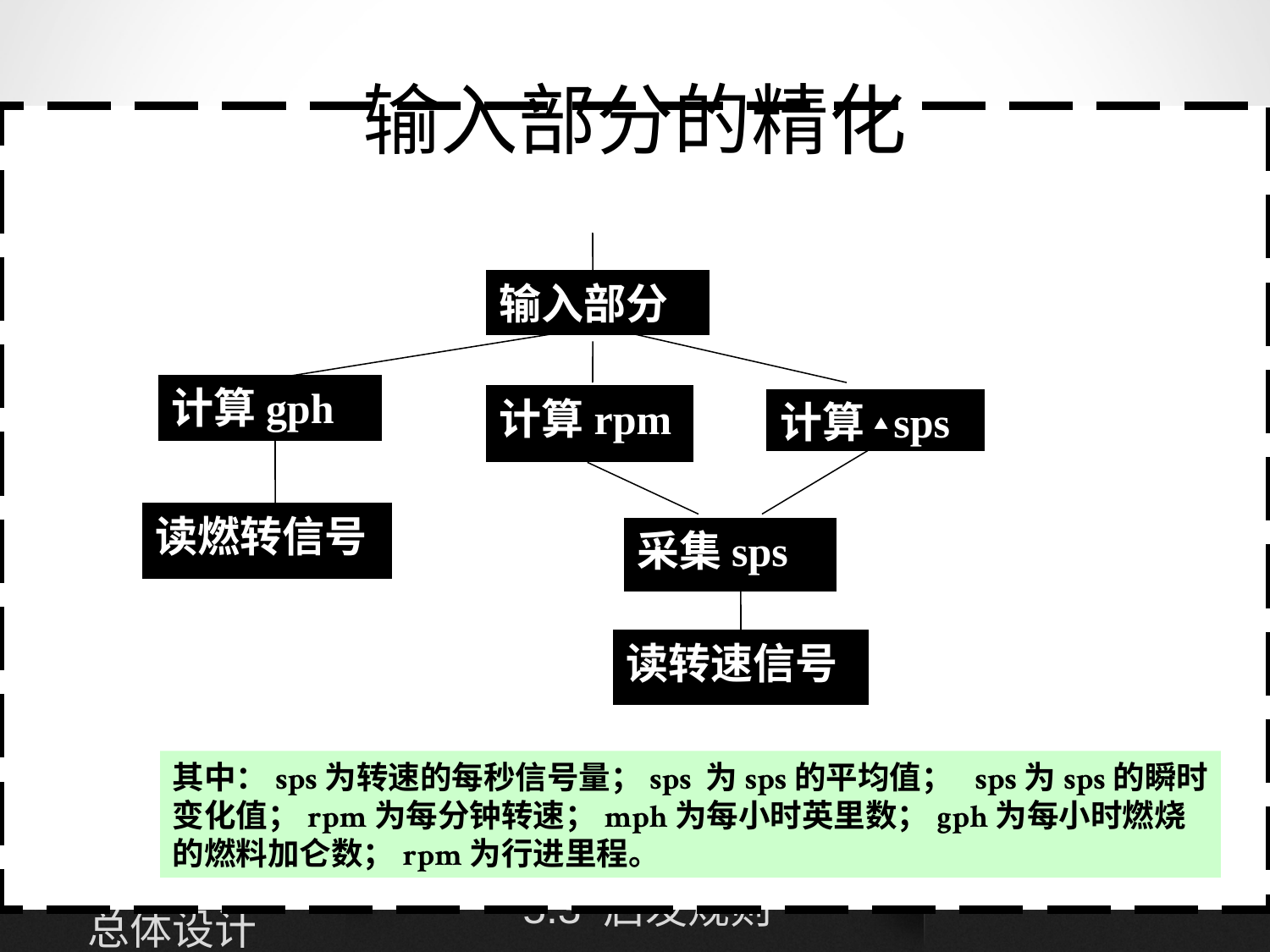

输入部分的精化

输入部分

计算gph
计算rpm
计算  sps

读燃转信号
采集sps

读转速信号

其中：sps为转速的每秒信号量；sps 为sps的平均值；  sps为sps的瞬时
变化值；rpm为每分钟转速；mph为每小时英里数；gph为每小时燃烧
的燃料加仑数；rpm为行进里程。
第5章
总体设计
5.3 启发规则